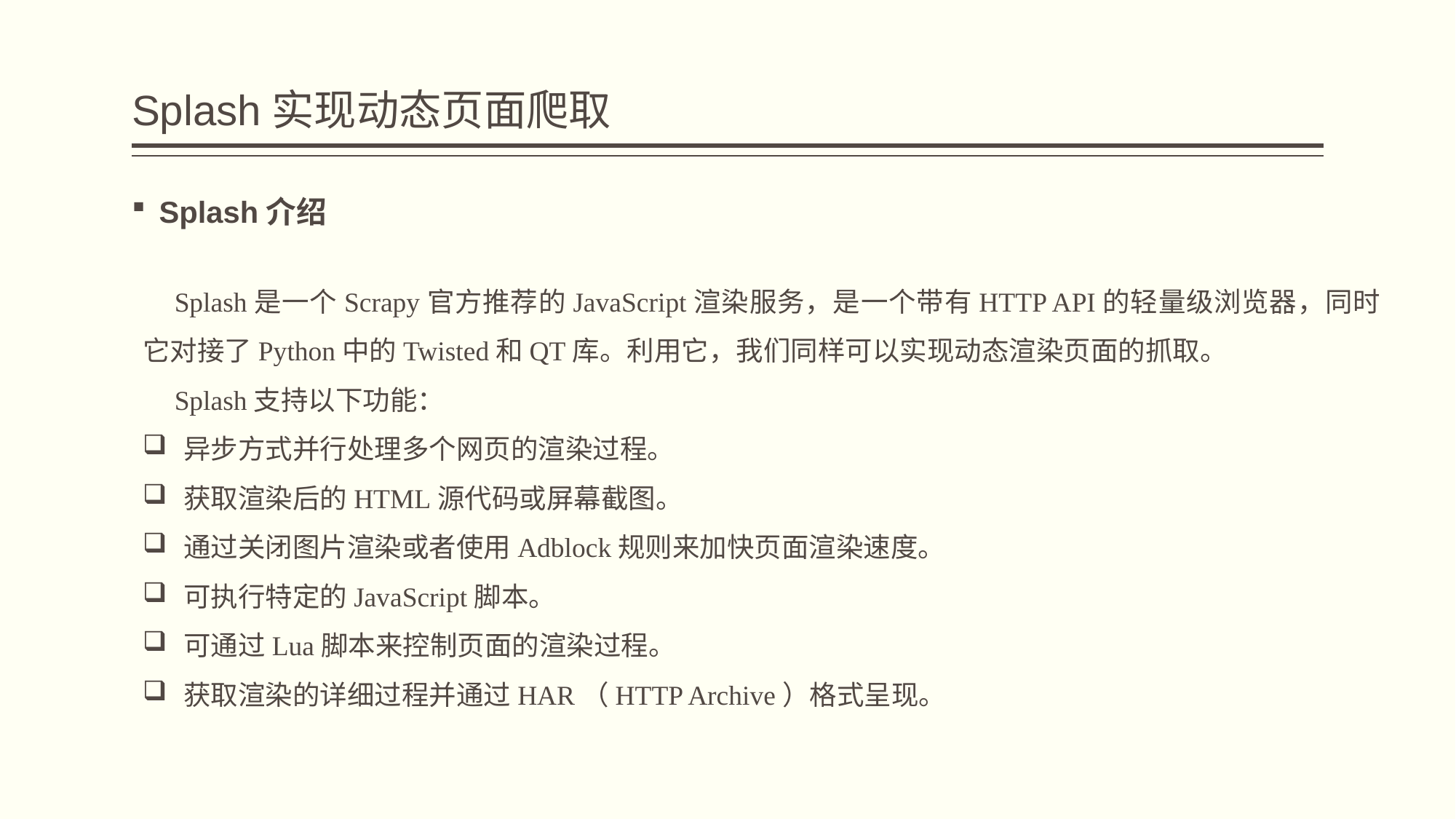

# Splash实现动态页面爬取
Splash介绍
Splash是一个Scrapy官方推荐的JavaScript渲染服务，是一个带有HTTP API的轻量级浏览器，同时它对接了Python中的Twisted和QT库。利用它，我们同样可以实现动态渲染页面的抓取。
Splash支持以下功能：
异步方式并行处理多个网页的渲染过程。
获取渲染后的HTML源代码或屏幕截图。
通过关闭图片渲染或者使用Adblock规则来加快页面渲染速度。
可执行特定的JavaScript脚本。
可通过Lua脚本来控制页面的渲染过程。
获取渲染的详细过程并通过HAR（HTTP Archive）格式呈现。